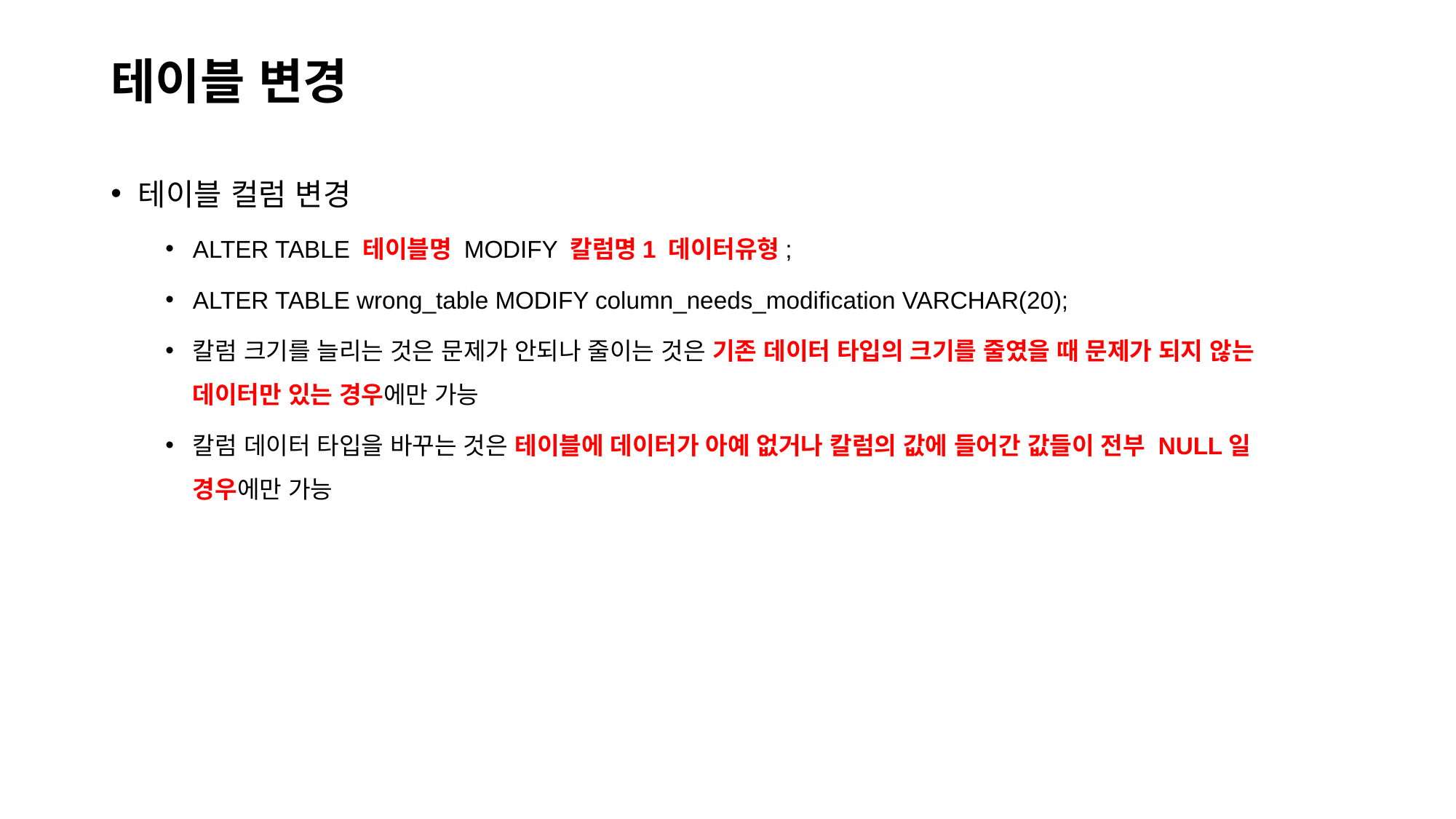

# 테이블 변경
테이블 컬럼 변경
ALTER TABLE 테이블명 MODIFY 칼럼명1 데이터유형;
ALTER TABLE wrong_table MODIFY column_needs_modification VARCHAR(20);
칼럼 크기를 늘리는 것은 문제가 안되나 줄이는 것은 기존 데이터 타입의 크기를 줄였을 때 문제가 되지 않는 데이터만 있는 경우에만 가능
칼럼 데이터 타입을 바꾸는 것은 테이블에 데이터가 아예 없거나 칼럼의 값에 들어간 값들이 전부 NULL일 경우에만 가능